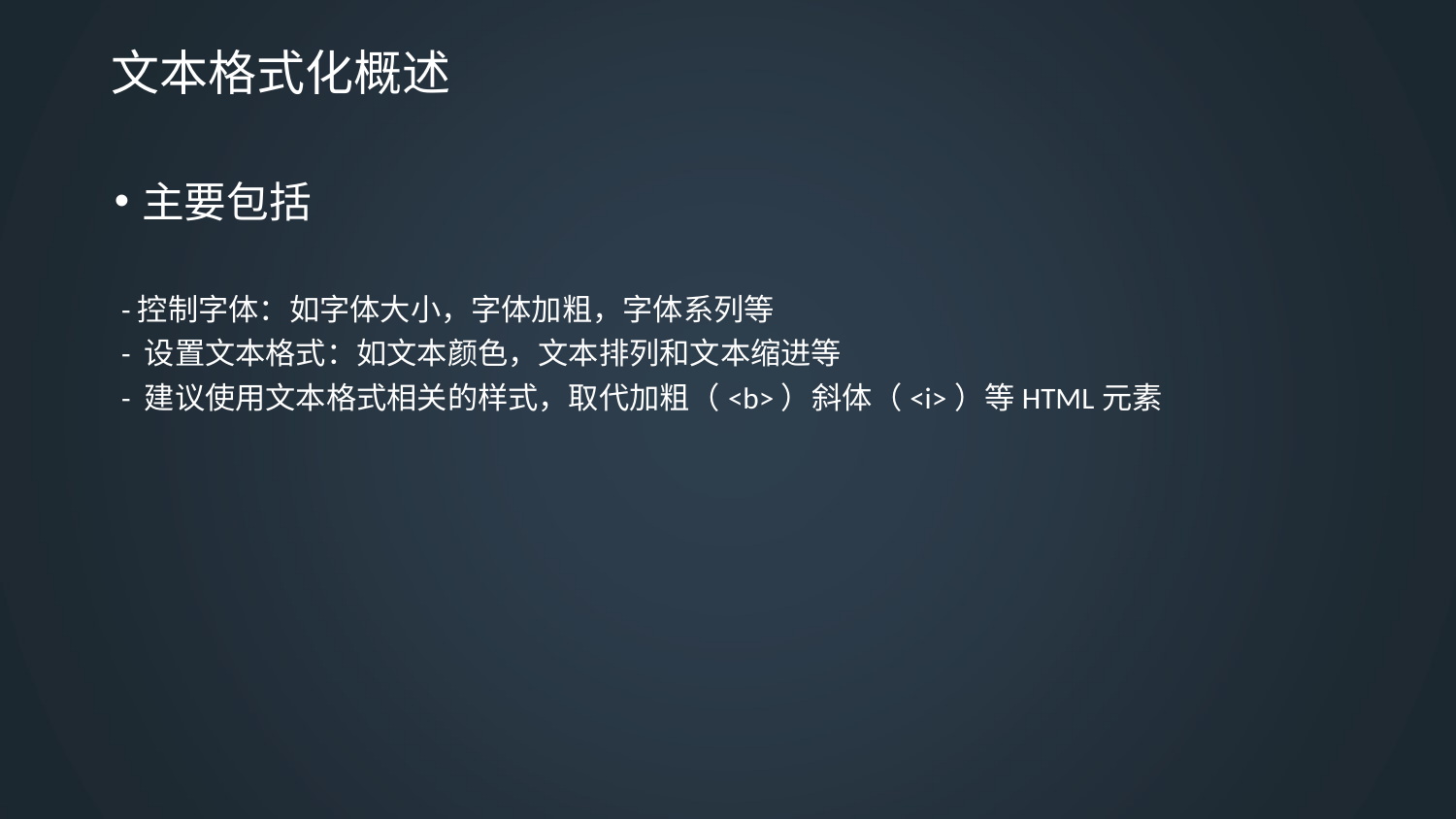

# 文本格式化概述
主要包括

 -控制字体：如字体大小，字体加粗，字体系列等
 - 设置文本格式：如文本颜色，文本排列和文本缩进等
 - 建议使用文本格式相关的样式，取代加粗（<b>）斜体（<i>）等HTML元素